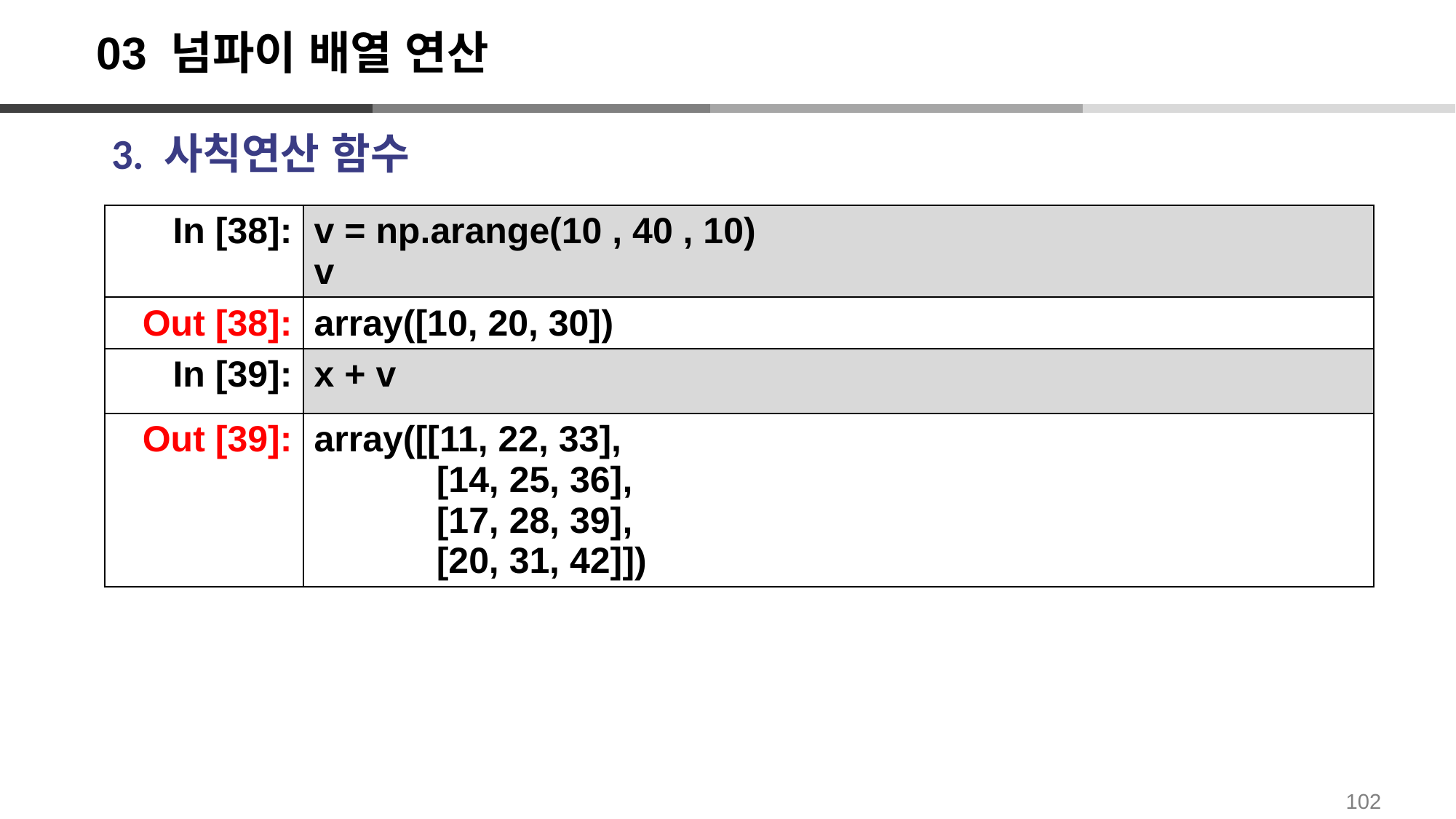

# 03 넘파이 배열 연산
3. 사칙연산 함수

| In [38]: | v = np.arange(10 , 40 , 10) v |
| --- | --- |
| Out [38]: | array([10, 20, 30]) |
| In [39]: | x + v |
| Out [39]: | array([[11, 22, 33], [14, 25, 36], [17, 28, 39], [20, 31, 42]]) |